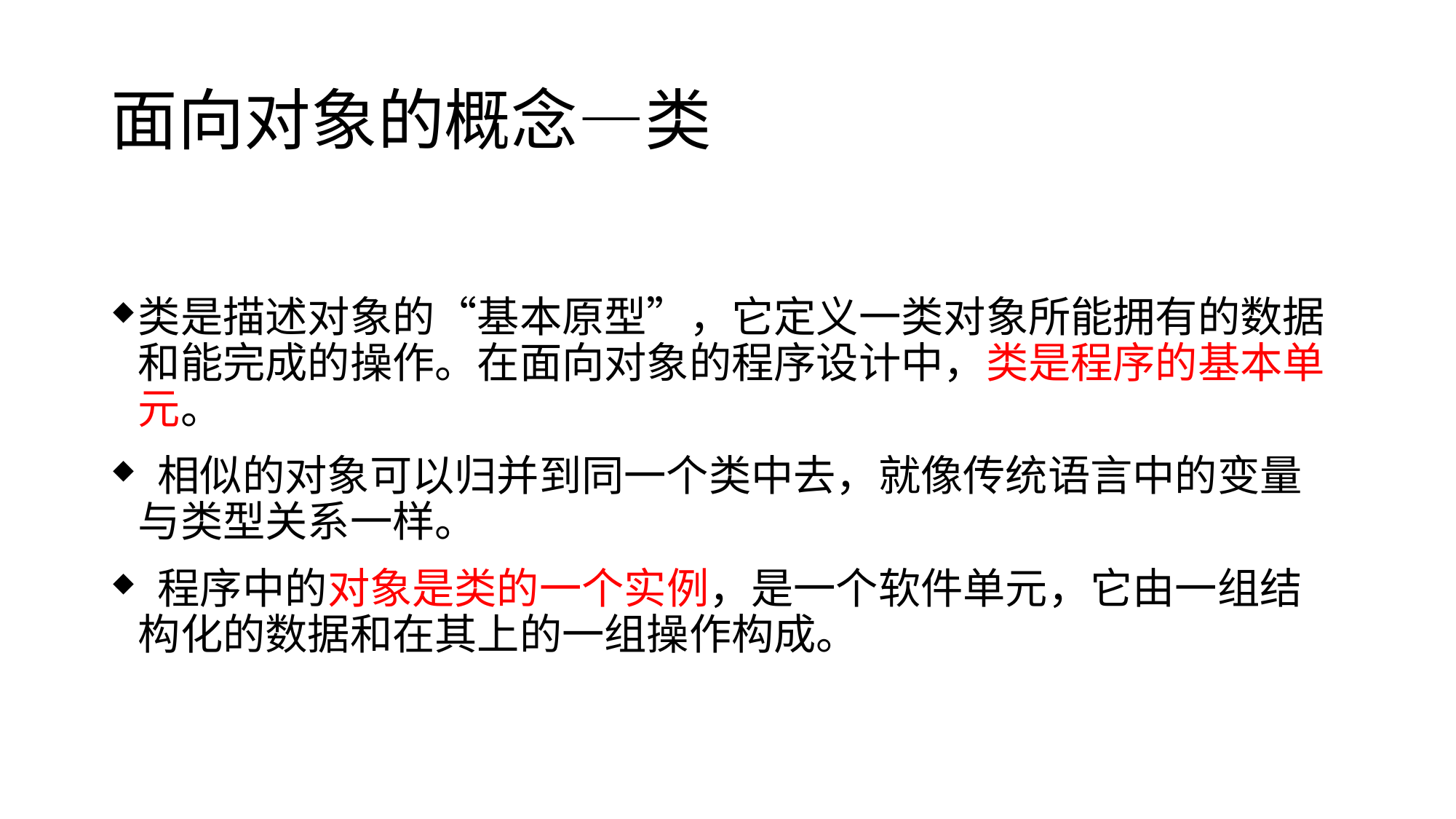

# 面向对象的概念—类

类是描述对象的“基本原型”，它定义一类对象所能拥有的数据和能完成的操作。在面向对象的程序设计中，类是程序的基本单元。
 相似的对象可以归并到同一个类中去，就像传统语言中的变量与类型关系一样。
 程序中的对象是类的一个实例，是一个软件单元，它由一组结构化的数据和在其上的一组操作构成。